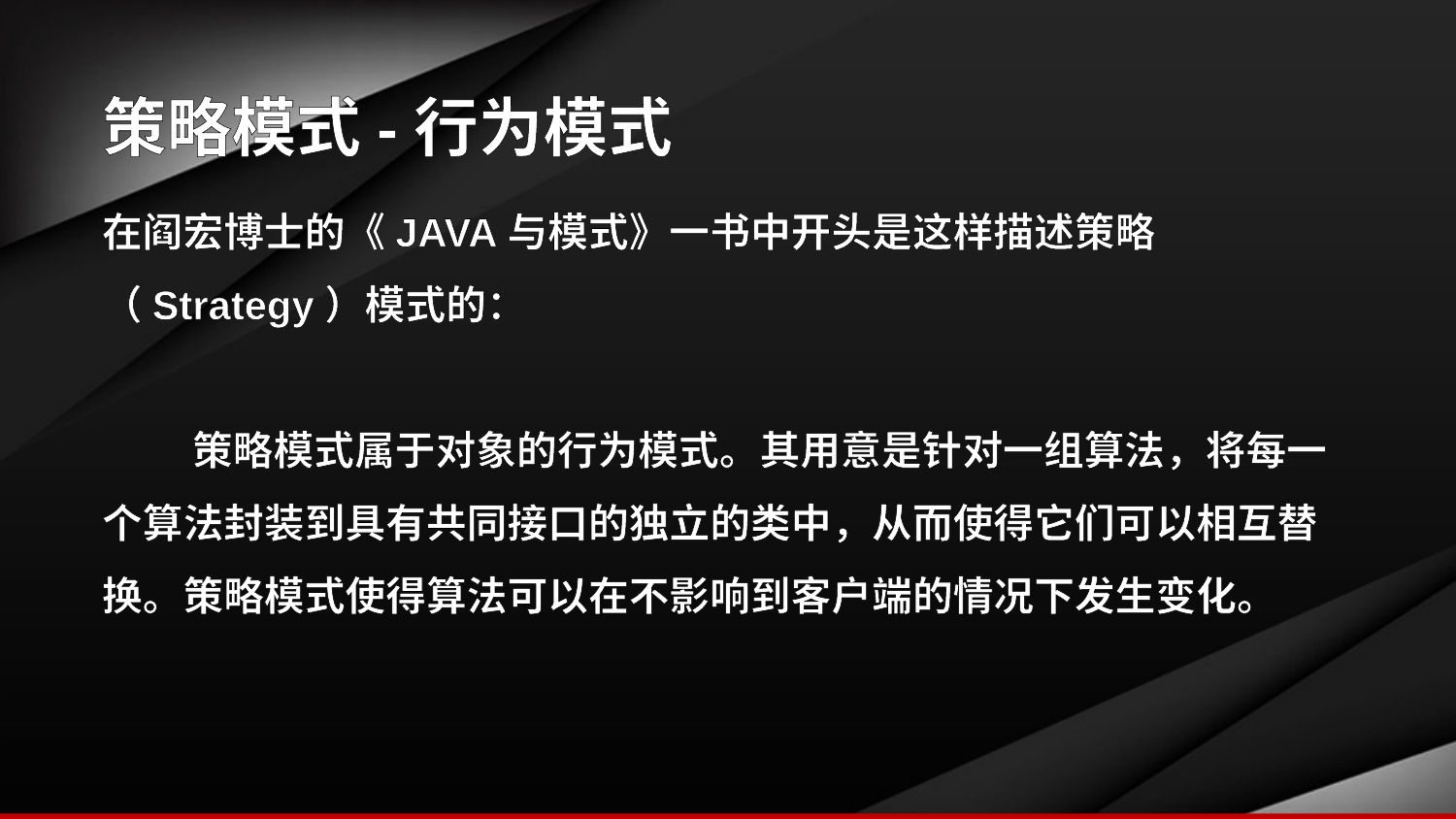

策略模式-行为模式
在阎宏博士的《JAVA与模式》一书中开头是这样描述策略（Strategy）模式的：

　　 策略模式属于对象的行为模式。其用意是针对一组算法，将每一个算法封装到具有共同接口的独立的类中，从而使得它们可以相互替换。策略模式使得算法可以在不影响到客户端的情况下发生变化。